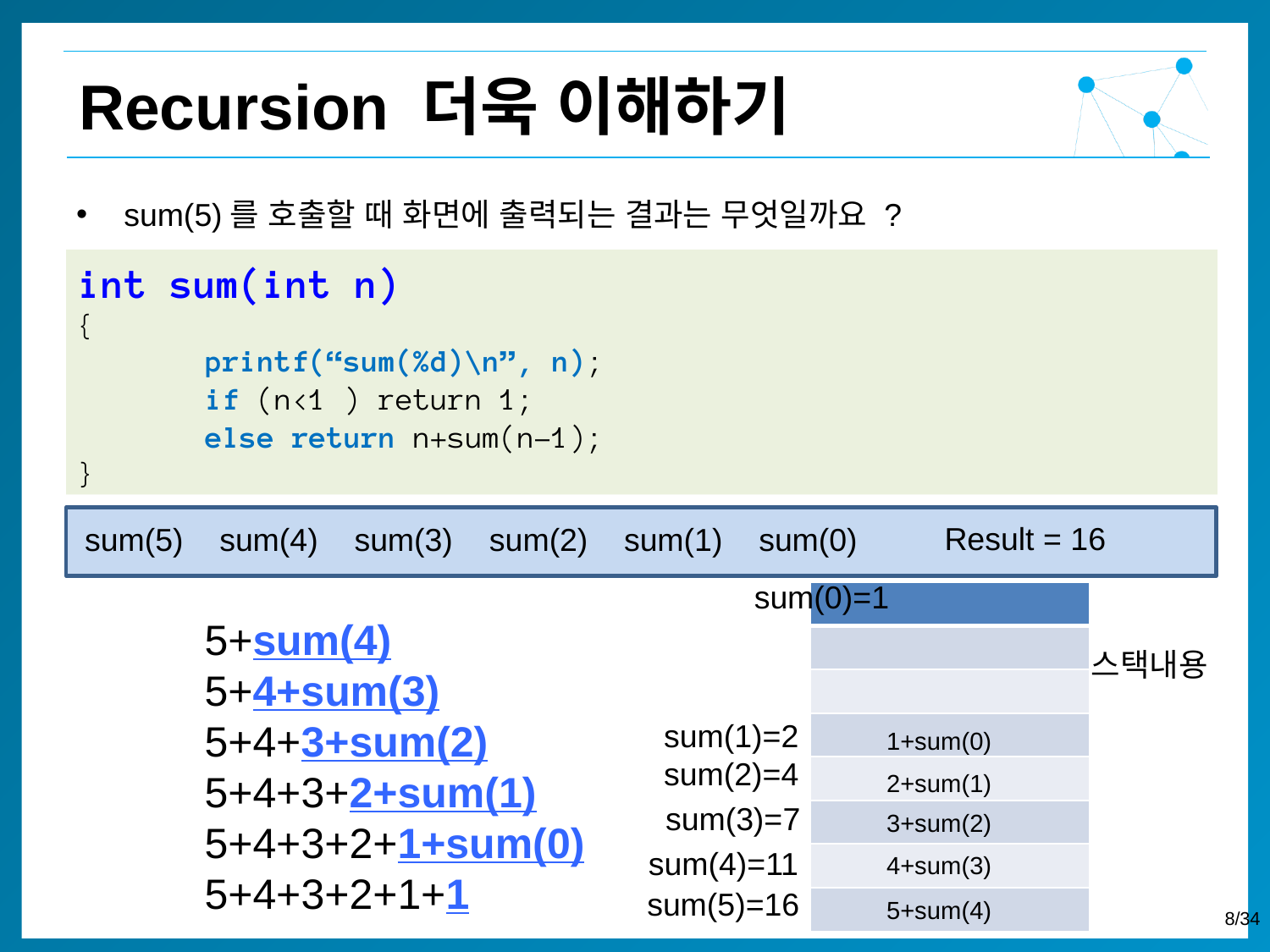

Recursion 더욱 이해하기
sum(5)를 호출할 때 화면에 출력되는 결과는 무엇일까요 ?
int sum(int n)
{
	printf(“sum(%d)\n”, n);
	if (n<1 ) return 1;
	else return n+sum(n-1);
}

Result = 16
sum(0)
sum(5)
sum(4)
sum(3)
sum(2)
sum(1)
sum(0)=1
|  |
| --- |
|  |
|  |
|  |
|  |
|  |
|  |
|  |
5+sum(4)
5+4+sum(3)
5+4+3+sum(2)
5+4+3+2+sum(1)
5+4+3+2+1+sum(0)
5+4+3+2+1+1
스택내용
sum(1)=2
1+sum(0)
sum(2)=4
2+sum(1)
sum(3)=7
3+sum(2)
sum(4)=11
4+sum(3)
sum(5)=16
5+sum(4)